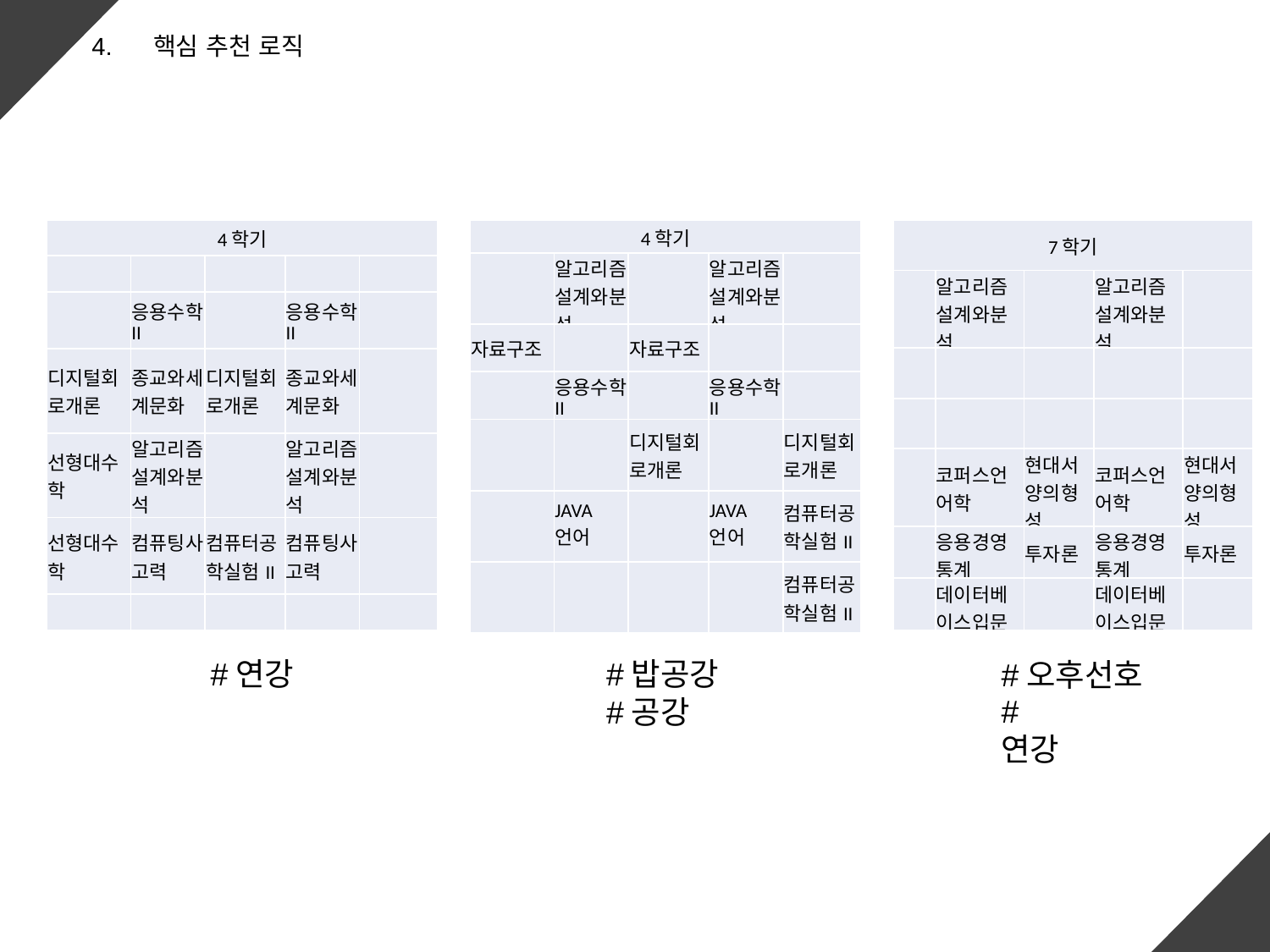

4.     핵심 추천 로직
| 4학기 |  |  |  |  |
| --- | --- | --- | --- | --- |
|  |  |  |  |  |
|  | 응용수학II |  | 응용수학II |  |
| 디지털회로개론 | 종교와세계문화 | 디지털회로개론 | 종교와세계문화 |  |
| 선형대수학 | 알고리즘설계와분석 |  | 알고리즘설계와분석 |  |
| 선형대수학 | 컴퓨팅사고력 | 컴퓨터공학실험II | 컴퓨팅사고력 |  |
|  |  |  |  |  |

| 4학기 |  |  |  |  |
| --- | --- | --- | --- | --- |
|  | 알고리즘설계와분석 |  | 알고리즘설계와분석 |  |
| 자료구조 |  | 자료구조 |  |  |
|  | 응용수학II |  | 응용수학II |  |
|  |  | 디지털회로개론 |  | 디지털회로개론 |
|  | JAVA언어 |  | JAVA언어 | 컴퓨터공학실험II |
|  |  |  |  | 컴퓨터공학실험II |
| 7학기 |  |  |  |  |
| --- | --- | --- | --- | --- |
|  | 알고리즘설계와분석 |  | 알고리즘설계와분석 |  |
|  |  |  |  |  |
|  |  |  |  |  |
|  | 코퍼스언어학 | 현대서양의형성 | 코퍼스언어학 | 현대서양의형성 |
|  | 응용경영통계 | 투자론 | 응용경영통계 | 투자론 |
|  | 데이터베이스입문 |  | 데이터베이스입문 |  |
#연강
#밥공강
#공강
#오후선호
#연강